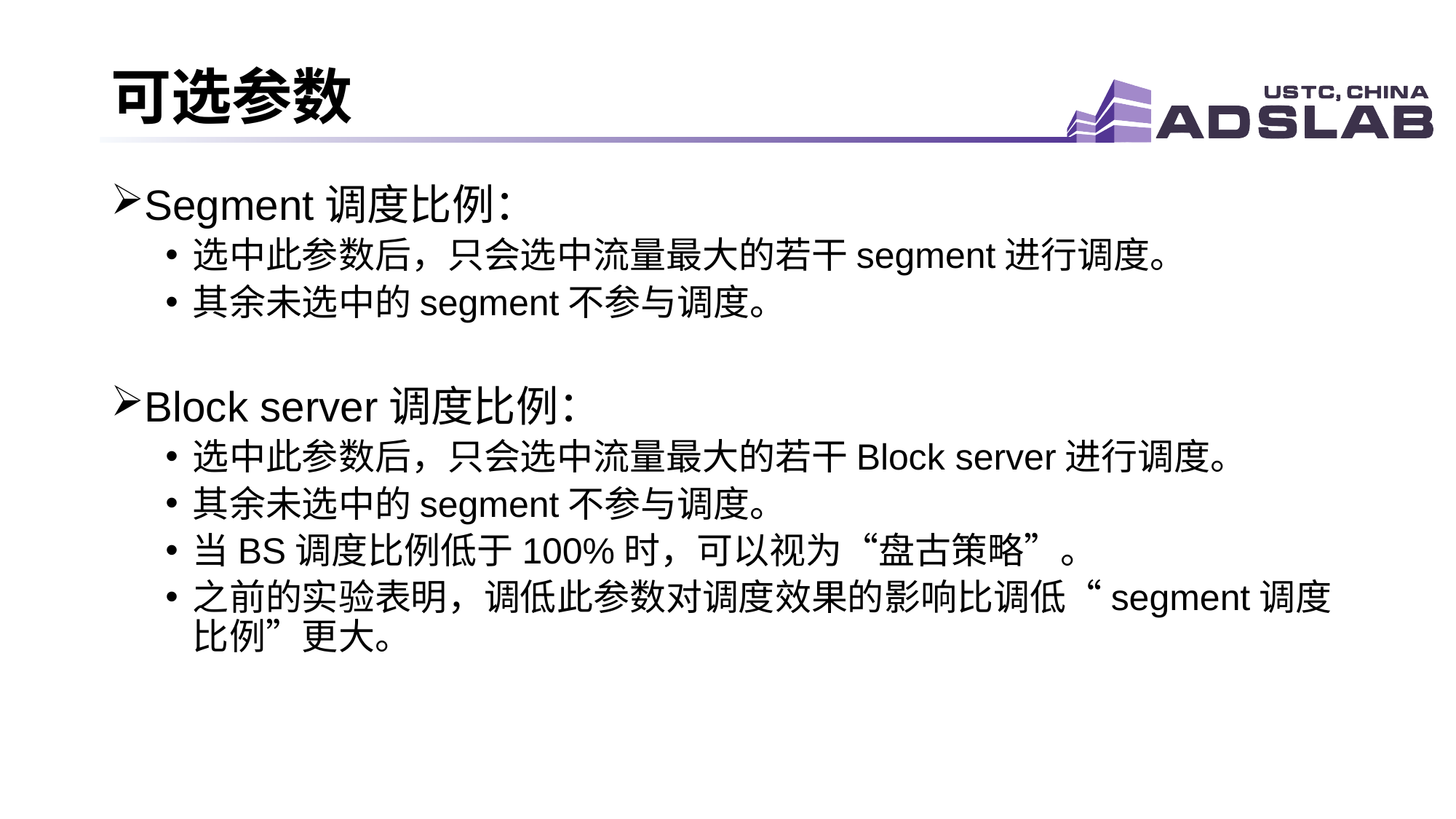

# 可选参数
Segment调度比例：
选中此参数后，只会选中流量最大的若干segment进行调度。
其余未选中的segment不参与调度。

Block server调度比例：
选中此参数后，只会选中流量最大的若干Block server进行调度。
其余未选中的segment不参与调度。
当BS调度比例低于100%时，可以视为“盘古策略”。
之前的实验表明，调低此参数对调度效果的影响比调低“segment调度比例”更大。

40